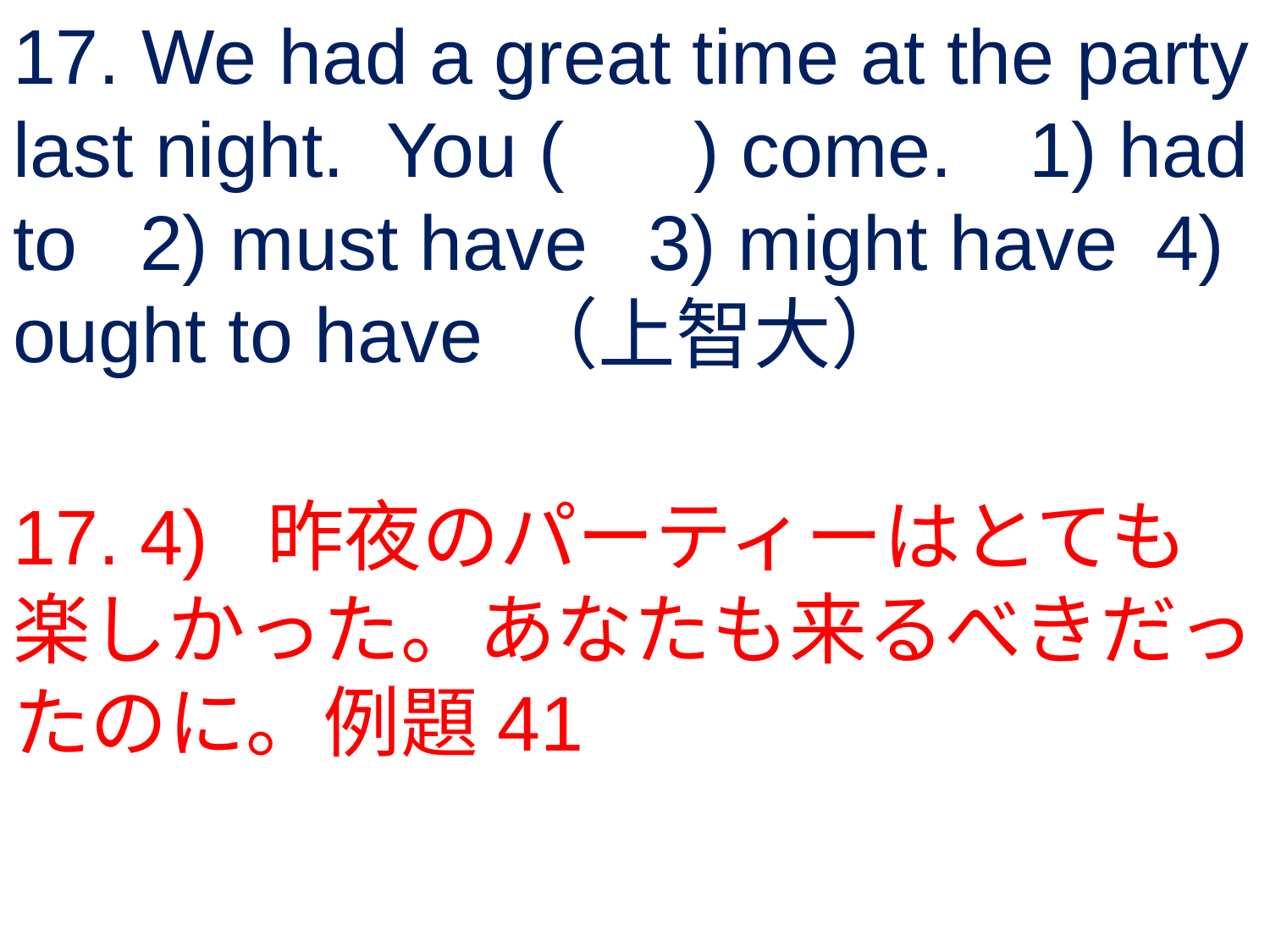

# 17. We had a great time at the party last night.  You (      ) come.	1) had to	2) must have	3) might have	4) ought to have	（上智大）
17.	4) 	昨夜のパーティーはとても楽しかった。あなたも来るべきだったのに。例題41